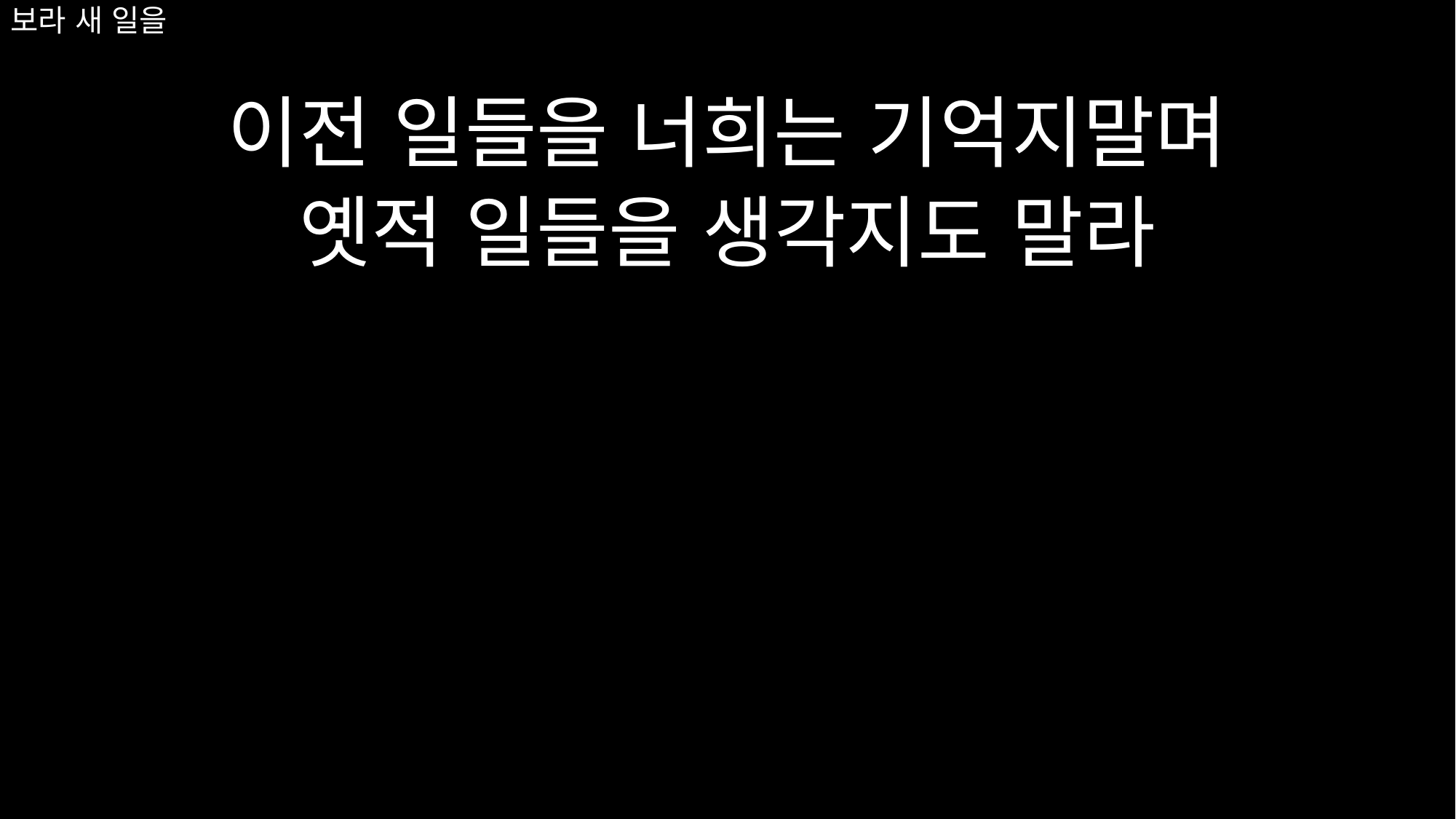

# 보라 새 일을
이전 일들을 너희는 기억지말며
옛적 일들을 생각지도 말라